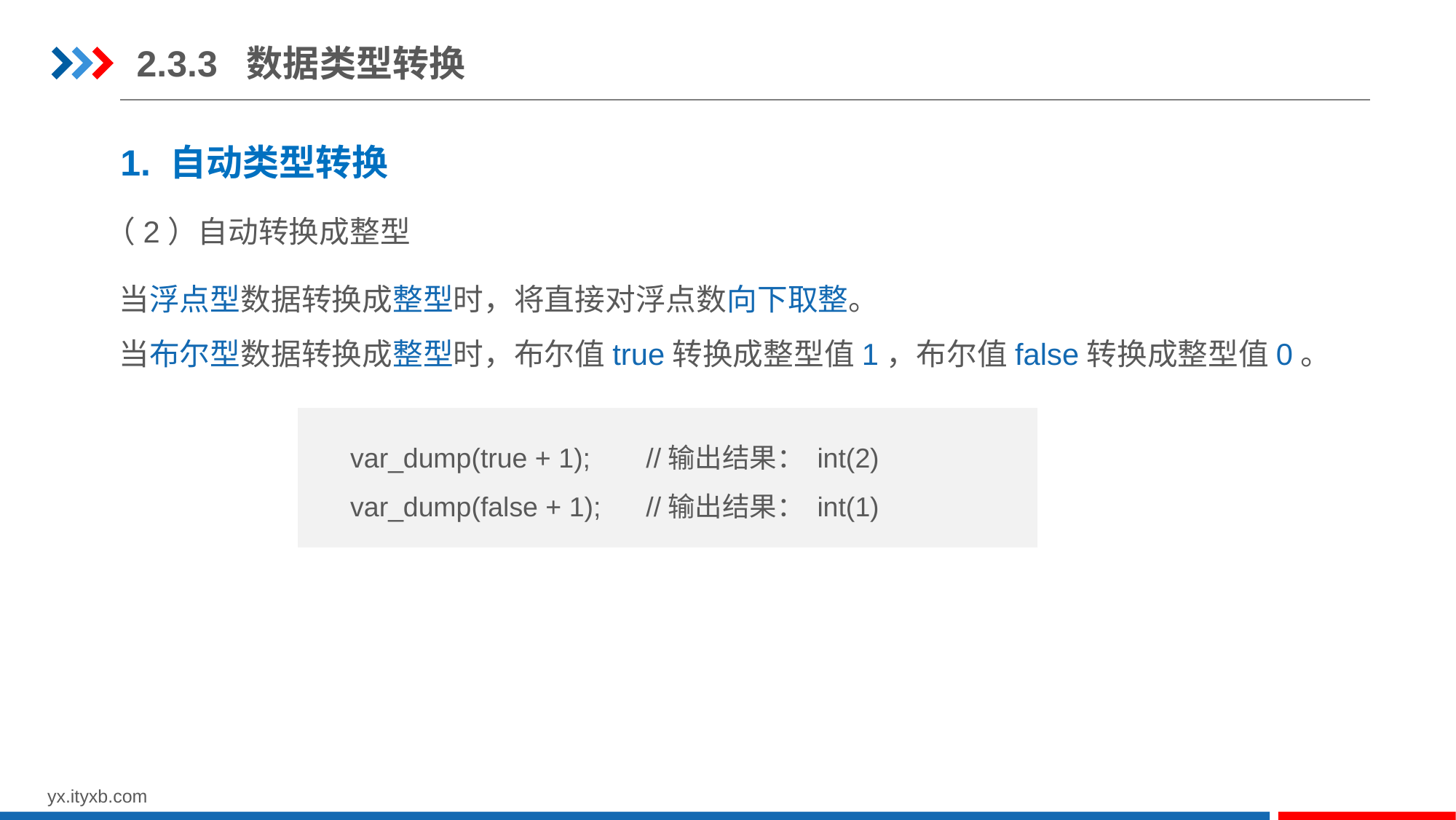

2.3.3  数据类型转换
1. 自动类型转换
（2）自动转换成整型
当浮点型数据转换成整型时，将直接对浮点数向下取整。
当布尔型数据转换成整型时，布尔值true转换成整型值1，布尔值false转换成整型值0。

var_dump(true + 1);	//输出结果： int(2)
var_dump(false + 1);	//输出结果： int(1)